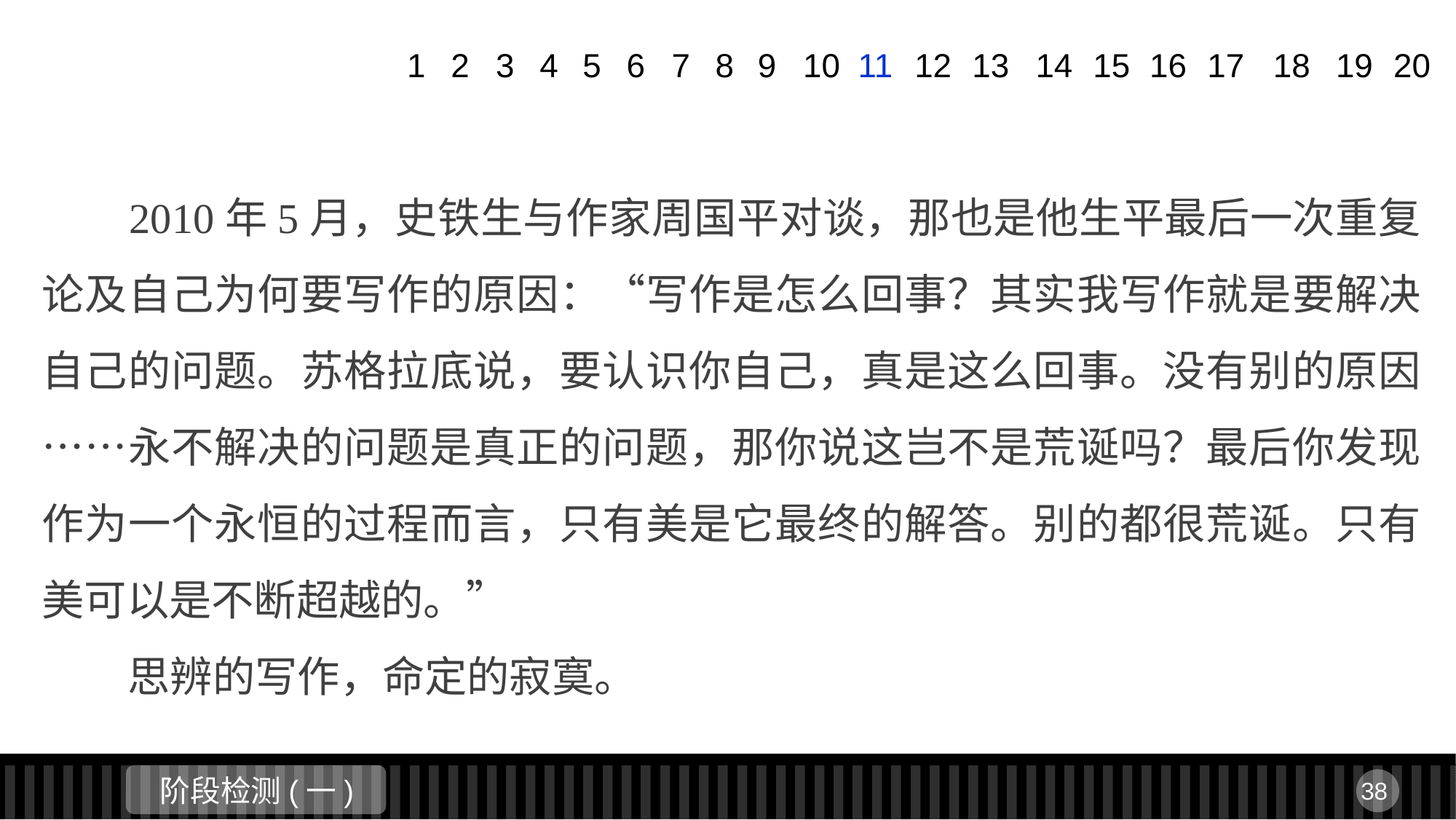

1
2
3
4
5
6
7
8
9
11
12
13
14
15
16
17
18
19
20
10
        2010年5月，史铁生与作家周国平对谈，那也是他生平最后一次重复论及自己为何要写作的原因：“写作是怎么回事？其实我写作就是要解决自己的问题。苏格拉底说，要认识你自己，真是这么回事。没有别的原因……永不解决的问题是真正的问题，那你说这岂不是荒诞吗？最后你发现作为一个永恒的过程而言，只有美是它最终的解答。别的都很荒诞。只有美可以是不断超越的。”
        思辨的写作，命定的寂寞。